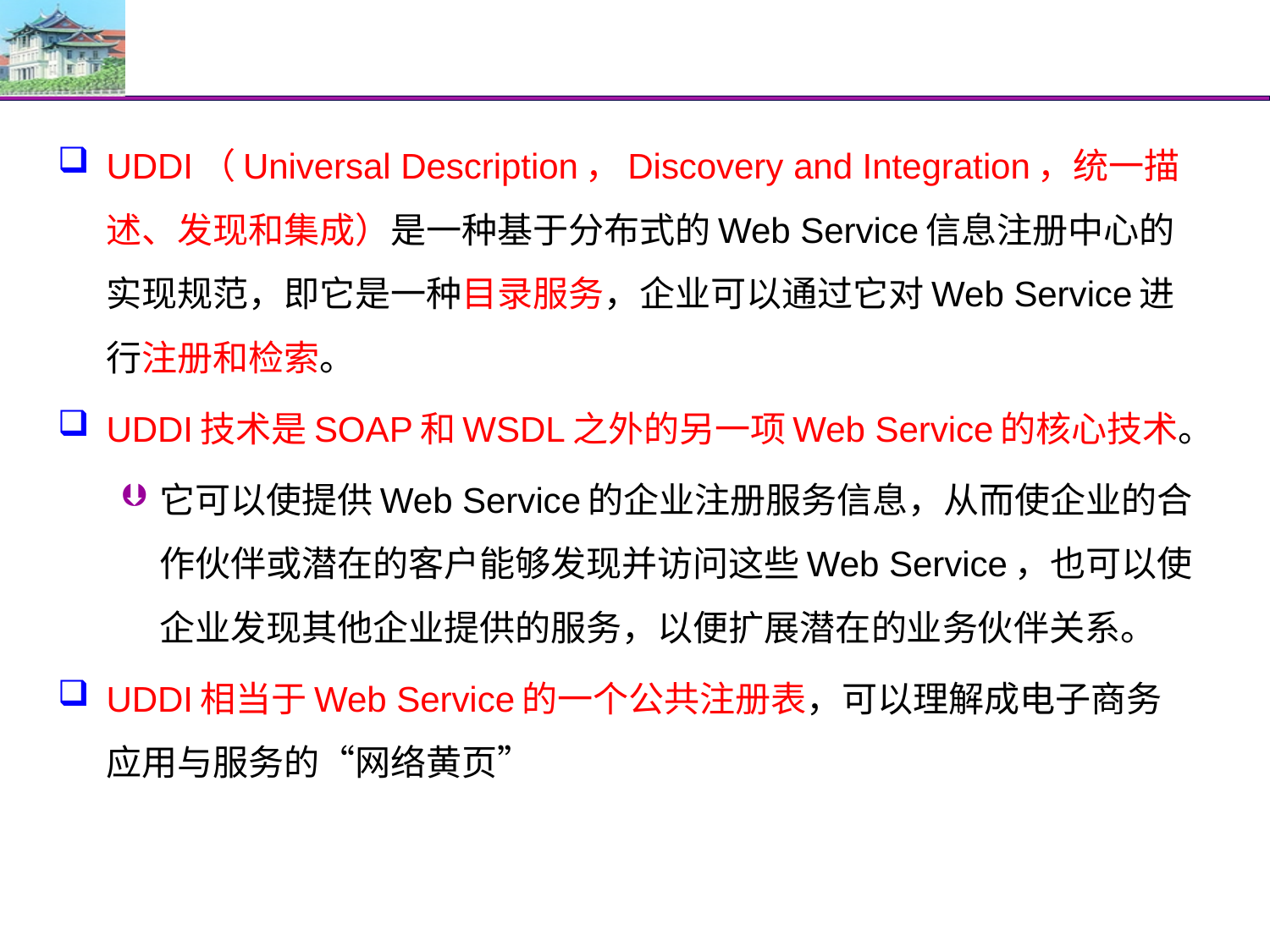

#
UDDI（Universal Description，Discovery and Integration，统一描述、发现和集成）是一种基于分布式的Web Service信息注册中心的实现规范，即它是一种目录服务，企业可以通过它对Web Service进行注册和检索。
UDDI技术是SOAP和WSDL之外的另一项Web Service的核心技术。
它可以使提供Web Service的企业注册服务信息，从而使企业的合作伙伴或潜在的客户能够发现并访问这些Web Service，也可以使企业发现其他企业提供的服务，以便扩展潜在的业务伙伴关系。
UDDI相当于Web Service的一个公共注册表，可以理解成电子商务应用与服务的“网络黄页”